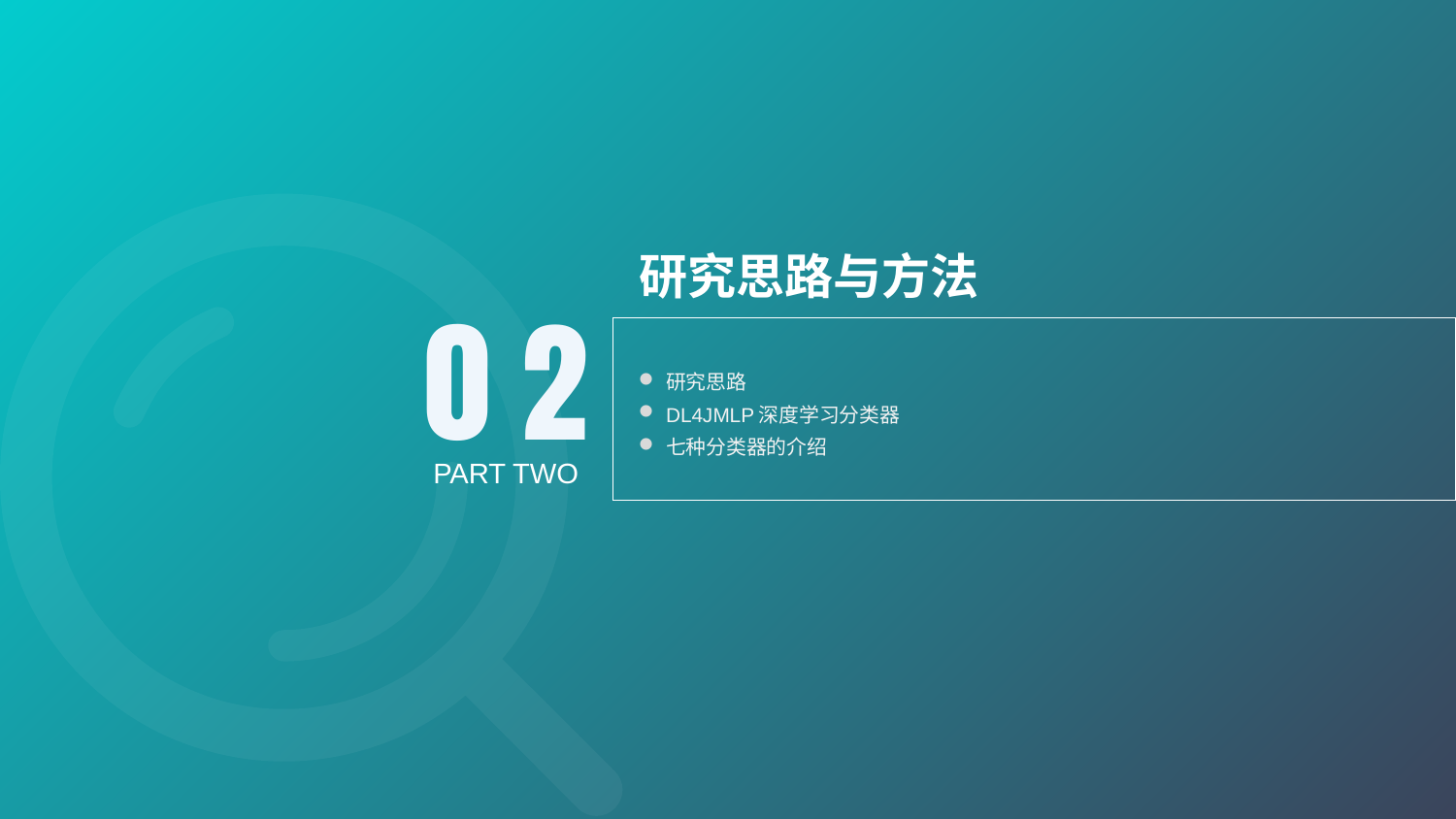

研究思路与方法
0 2

研究思路
DL4JMLP深度学习分类器
七种分类器的介绍
PART TWO